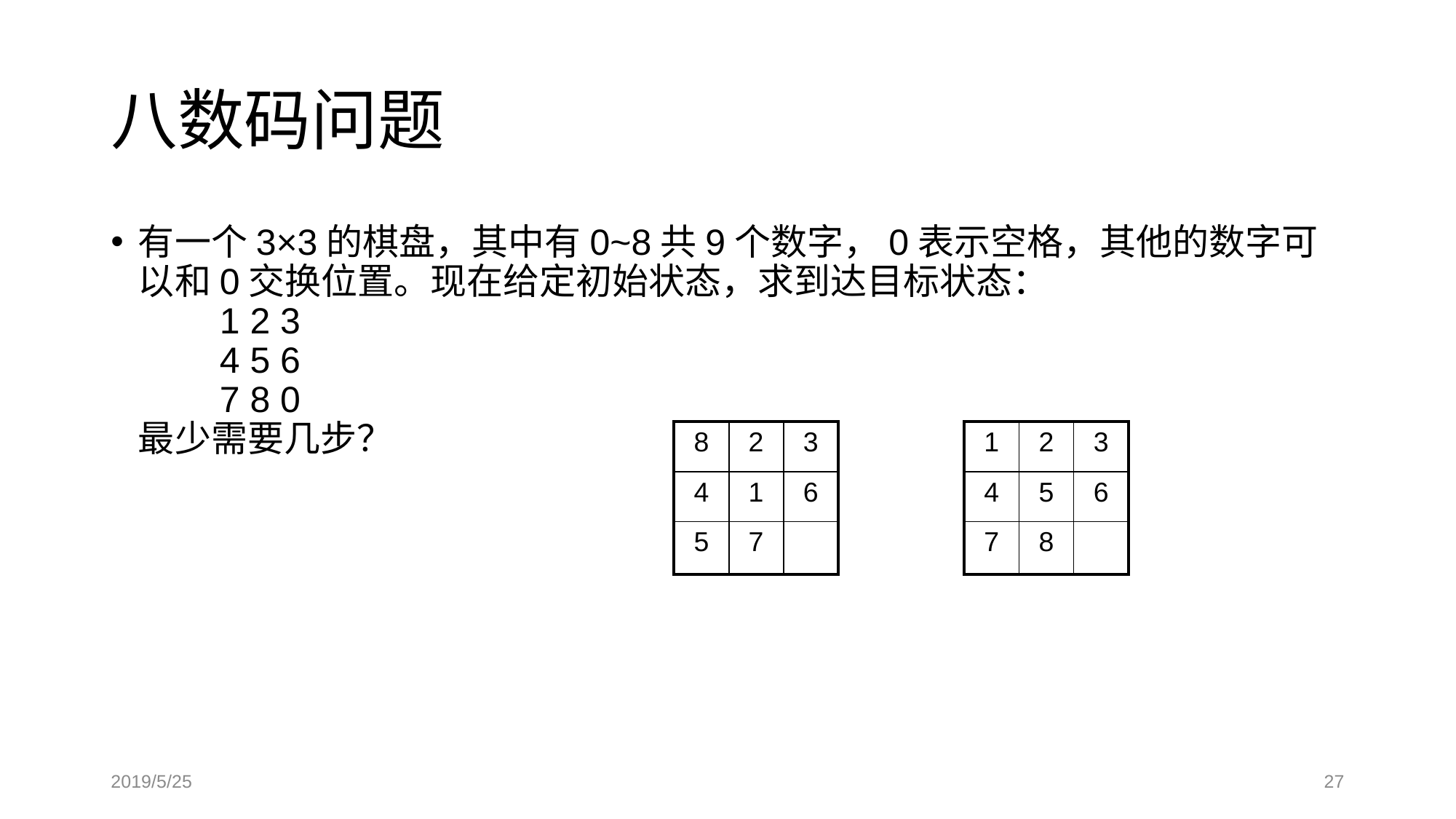

# 八数码问题
有一个3×3的棋盘，其中有0~8共9个数字，0表示空格，其他的数字可以和0交换位置。现在给定初始状态，求到达目标状态：
　　1 2 3
　　4 5 6
　　7 8 0
最少需要几步？
| 8 | 2 | 3 |
| --- | --- | --- |
| 4 | 1 | 6 |
| 5 | 7 |  |
| 1 | 2 | 3 |
| --- | --- | --- |
| 4 | 5 | 6 |
| 7 | 8 |  |
2019/5/25
27